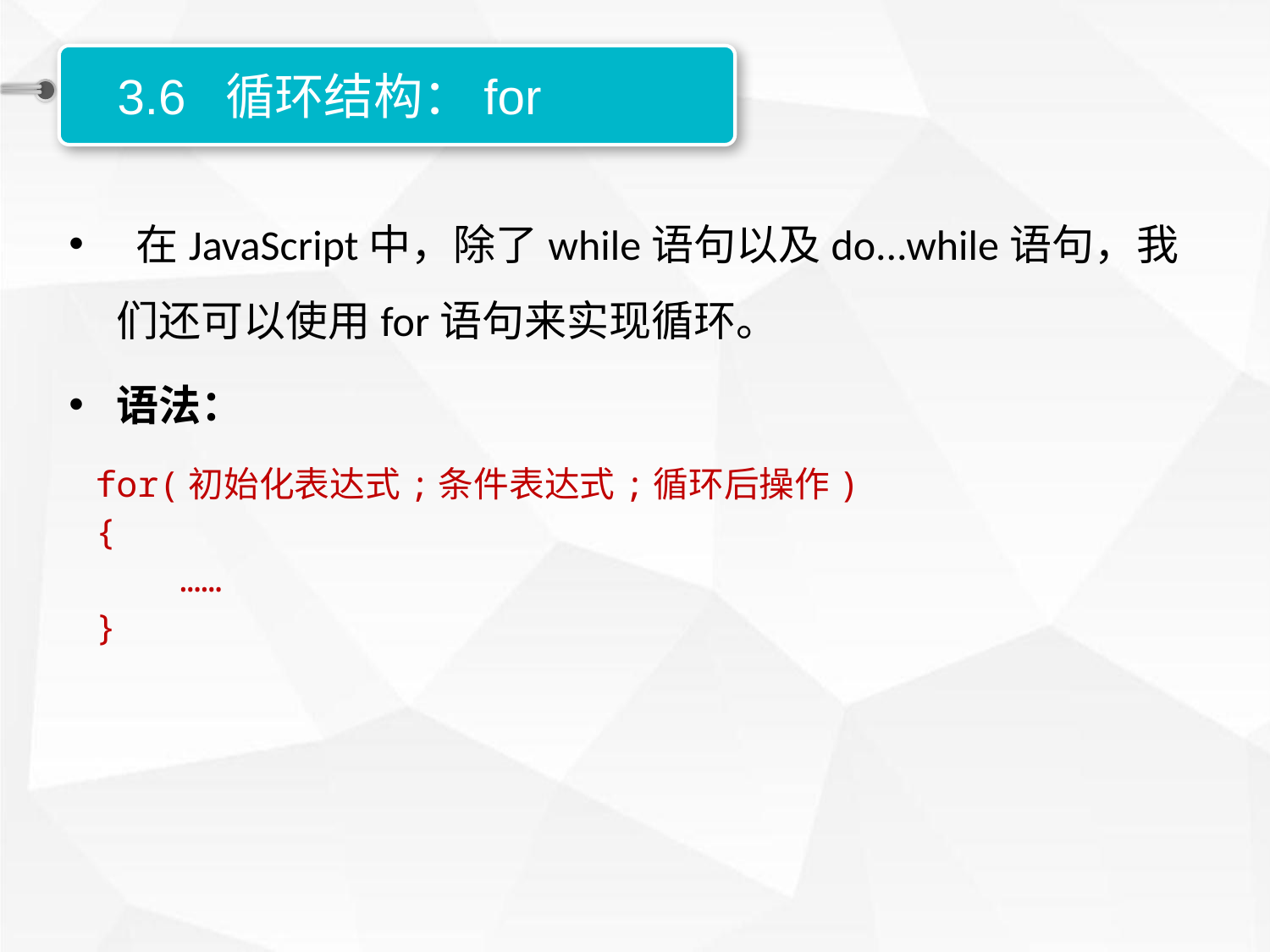

3.6  循环结构：for

 在JavaScript中，除了while语句以及do...while语句，我们还可以使用for语句来实现循环。
语法：
for(初始化表达式;条件表达式;循环后操作)
{
    ……
}